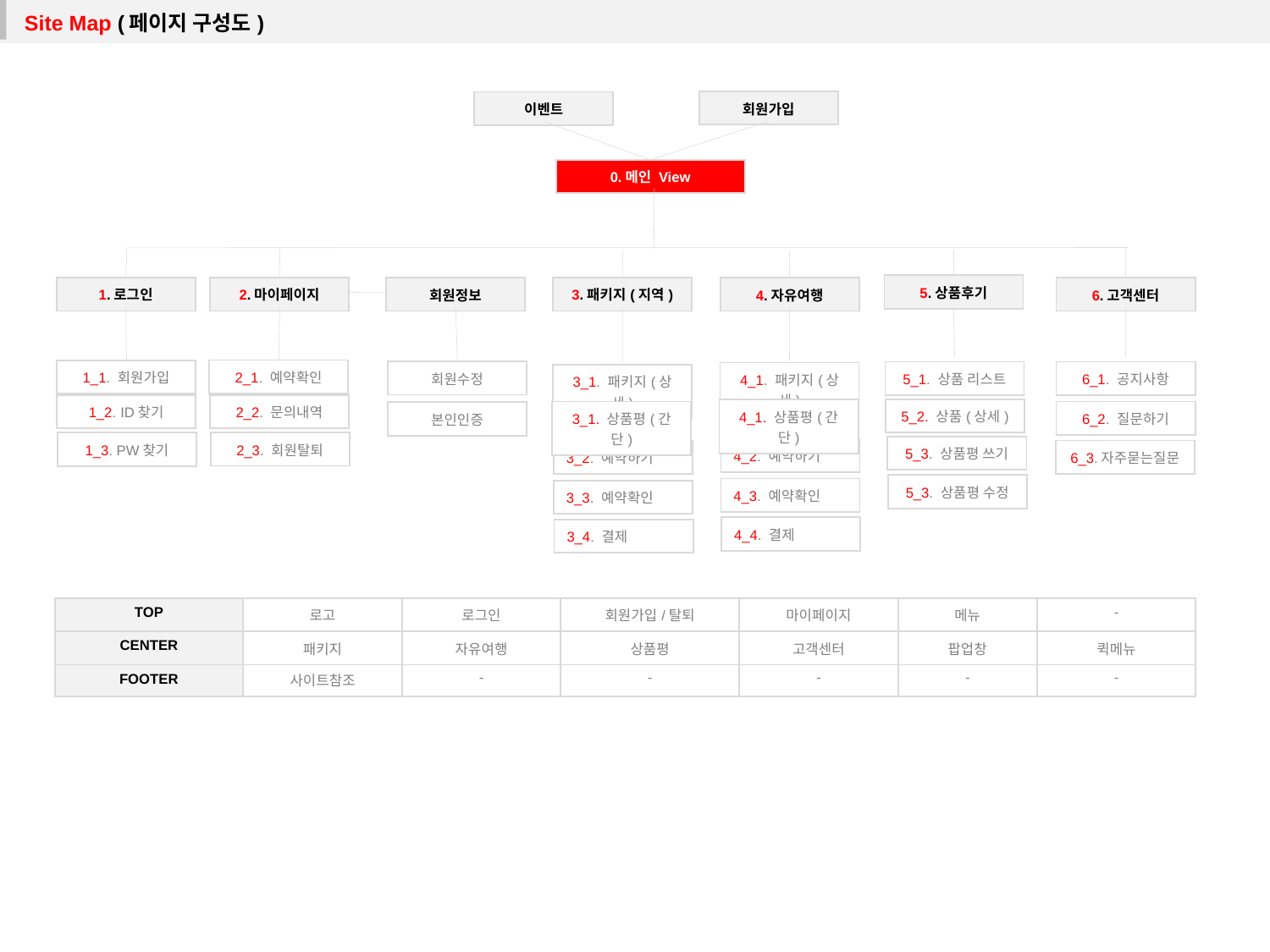

| Site Map (페이지 구성도) |
| --- |

| 회원가입 |
| --- |
| 이벤트 |
| --- |

| 0.메인 View |
| --- |

| 5.상품후기 |
| --- |
| 1.로그인 |
| --- |
| 2.마이페이지 |
| --- |
| 3.패키지(지역) |
| --- |
| 회원정보 |
| --- |
| 4.자유여행 |
| --- |
| 6.고객센터 |
| --- |

| 2\_1. 예약확인 |
| --- |
| 1\_1. 회원가입 |
| --- |
| 회원수정 |
| --- |
| 5\_1. 상품 리스트 |
| --- |
| 6\_1. 공지사항 |
| --- |
| 4\_1. 패키지(상세) |
| --- |
| 3\_1. 패키지(상세) |
| --- |
| 2\_2. 문의내역 |
| --- |
| 1\_2. ID찾기 |
| --- |
| 5\_2. 상품(상세) |
| --- |
| 4\_1. 상품평(간단) |
| --- |
| 6\_2. 질문하기 |
| --- |
| 3\_1. 상품평(간단) |
| --- |
| 본인인증 |
| --- |
| 2\_3. 회원탈퇴 |
| --- |
| 1\_3. PW찾기 |
| --- |
| 5\_3. 상품평 쓰기 |
| --- |
| 4\_2. 예약하기 |
| --- |
| 6\_3.자주묻는질문 |
| --- |
| 3\_2. 예약하기 |
| --- |
| 5\_3. 상품평 수정 |
| --- |
| 4\_3. 예약확인 |
| --- |
| 3\_3. 예약확인 |
| --- |
| 4\_4. 결제 |
| --- |
| 3\_4. 결제 |
| --- |
| TOP | 로고 | 로그인 | 회원가입/탈퇴 | 마이페이지 | 메뉴 | - |
| --- | --- | --- | --- | --- | --- | --- |
| CENTER | 패키지 | 자유여행 | 상품평 | 고객센터 | 팝업창 | 퀵메뉴 |
| FOOTER | 사이트참조 | - | - | - | - | - |